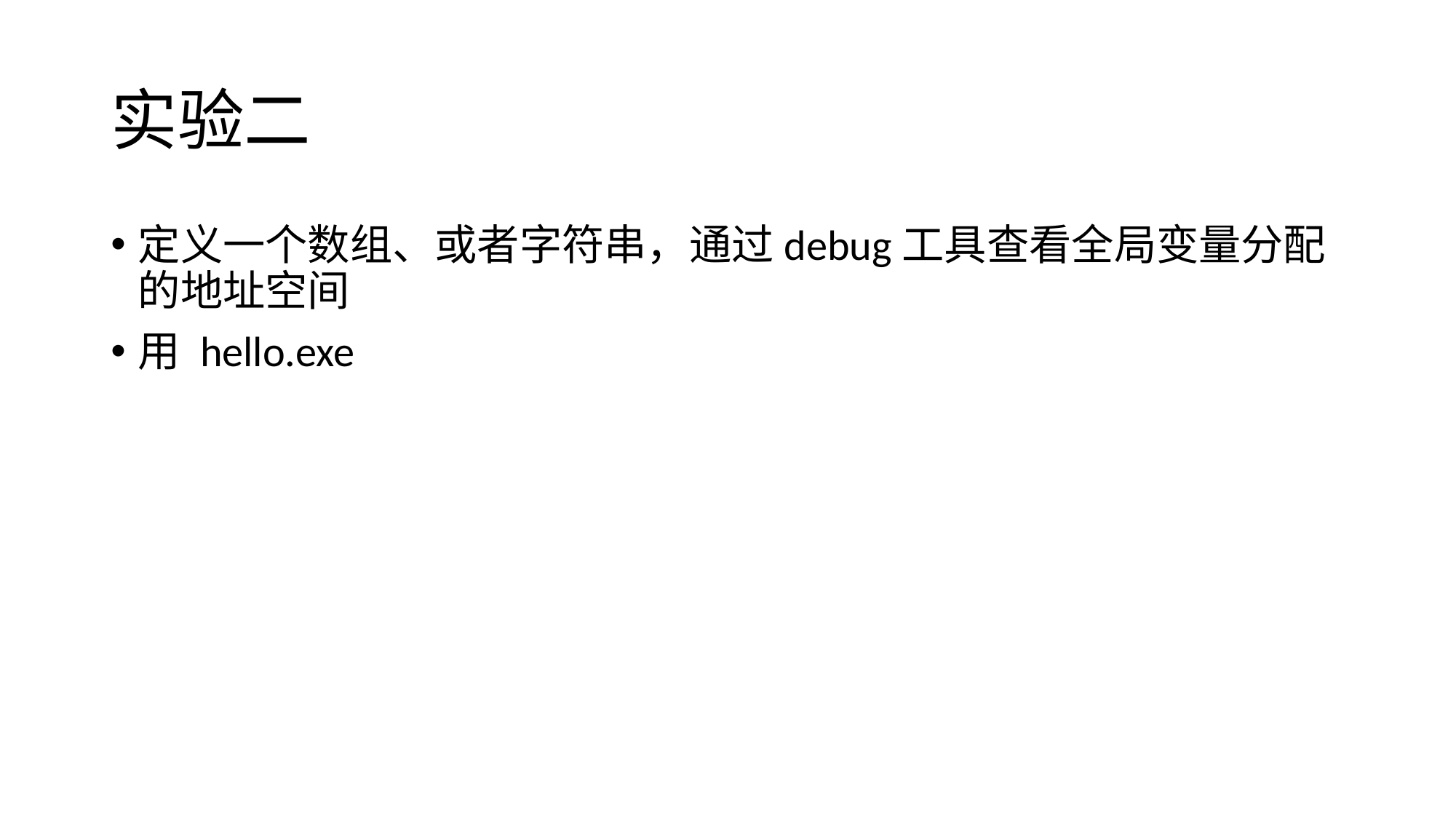

# 实验二
定义一个数组、或者字符串，通过debug工具查看全局变量分配的地址空间
用 hello.exe